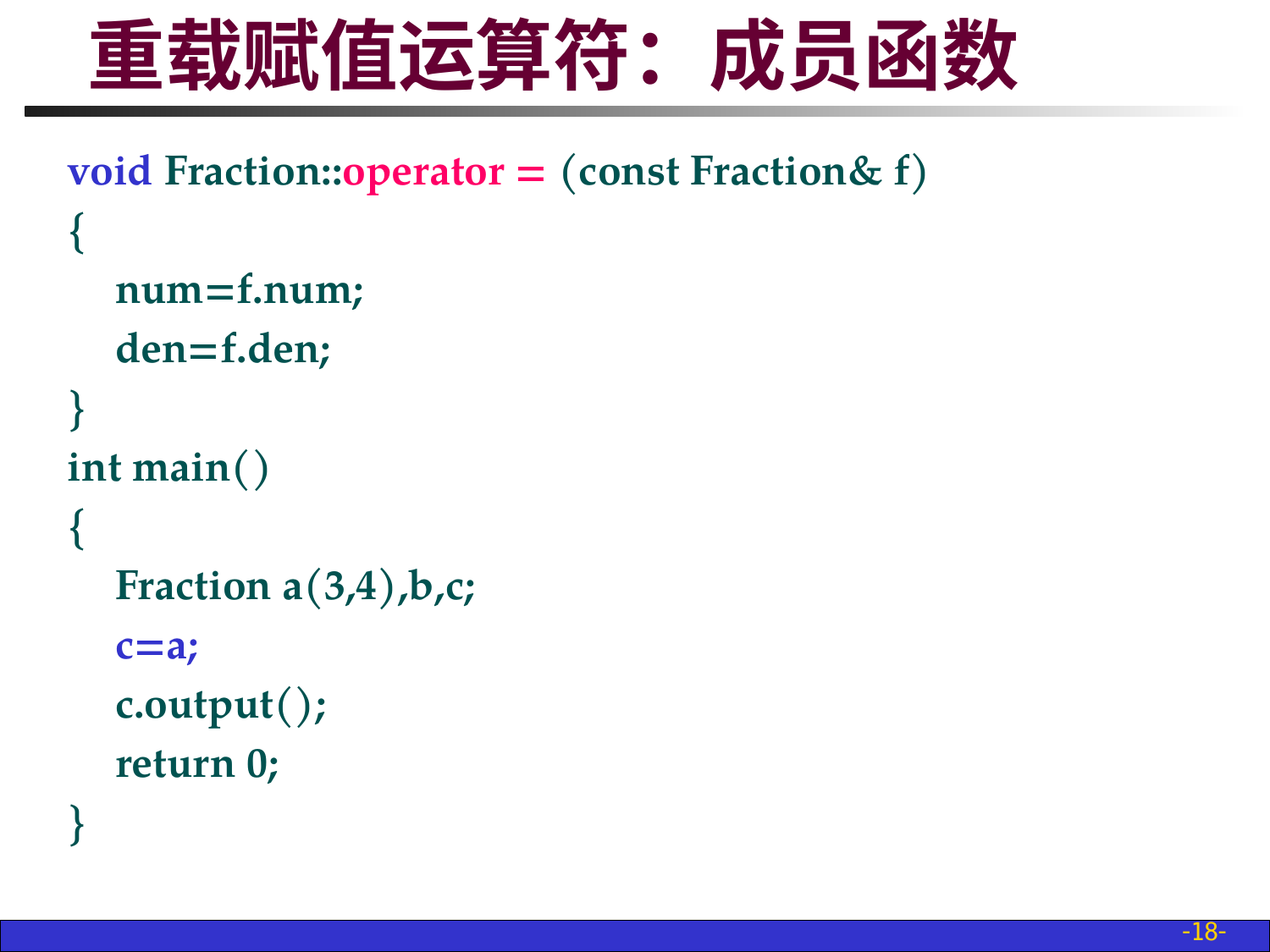

# 重载赋值运算符：成员函数
void Fraction::operator = (const Fraction& f)
{
	num=f.num;
	den=f.den;
}
int main()
{
	Fraction a(3,4),b,c;
	c=a;
	c.output();
	return 0;
}
-18-